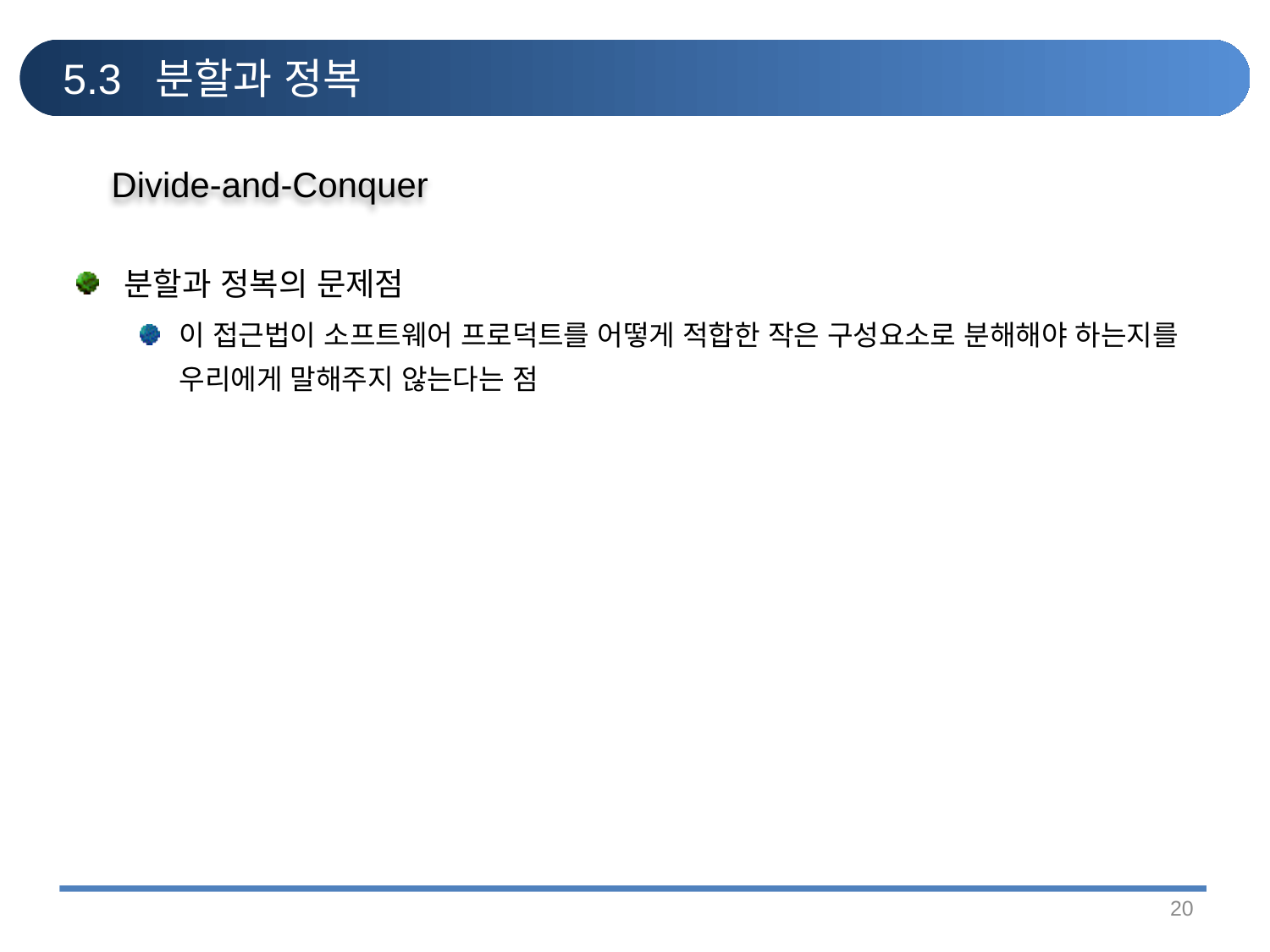

# 5.3  분할과 정복
Divide-and-Conquer
분할과 정복의 문제점
이 접근법이 소프트웨어 프로덕트를 어떻게 적합한 작은 구성요소로 분해해야 하는지를 우리에게 말해주지 않는다는 점

20